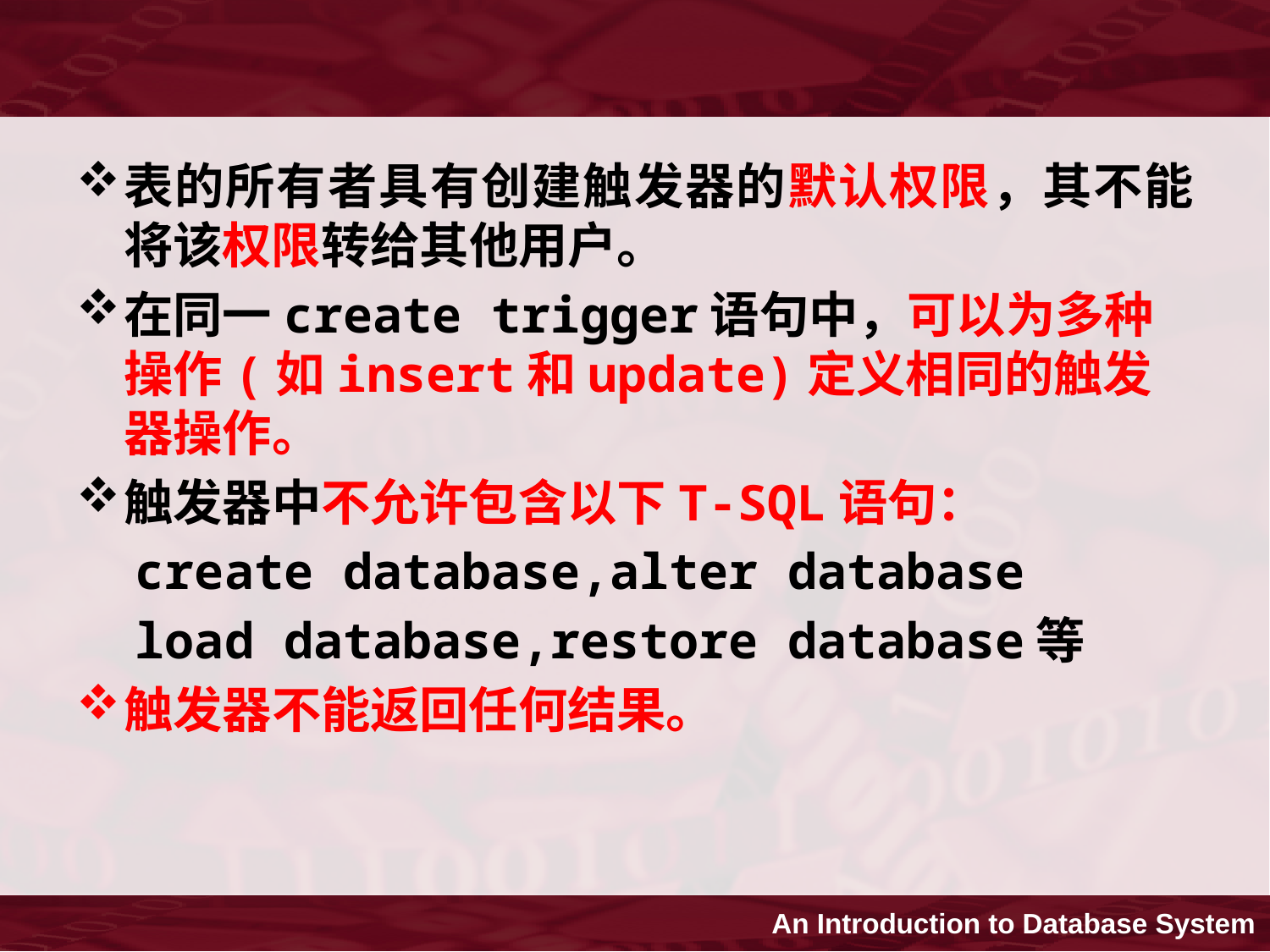

表的所有者具有创建触发器的默认权限，其不能将该权限转给其他用户。
在同一create trigger语句中，可以为多种操作(如insert和update)定义相同的触发器操作。
触发器中不允许包含以下T-SQL语句：
  create database,alter database
  load database,restore database等
触发器不能返回任何结果。